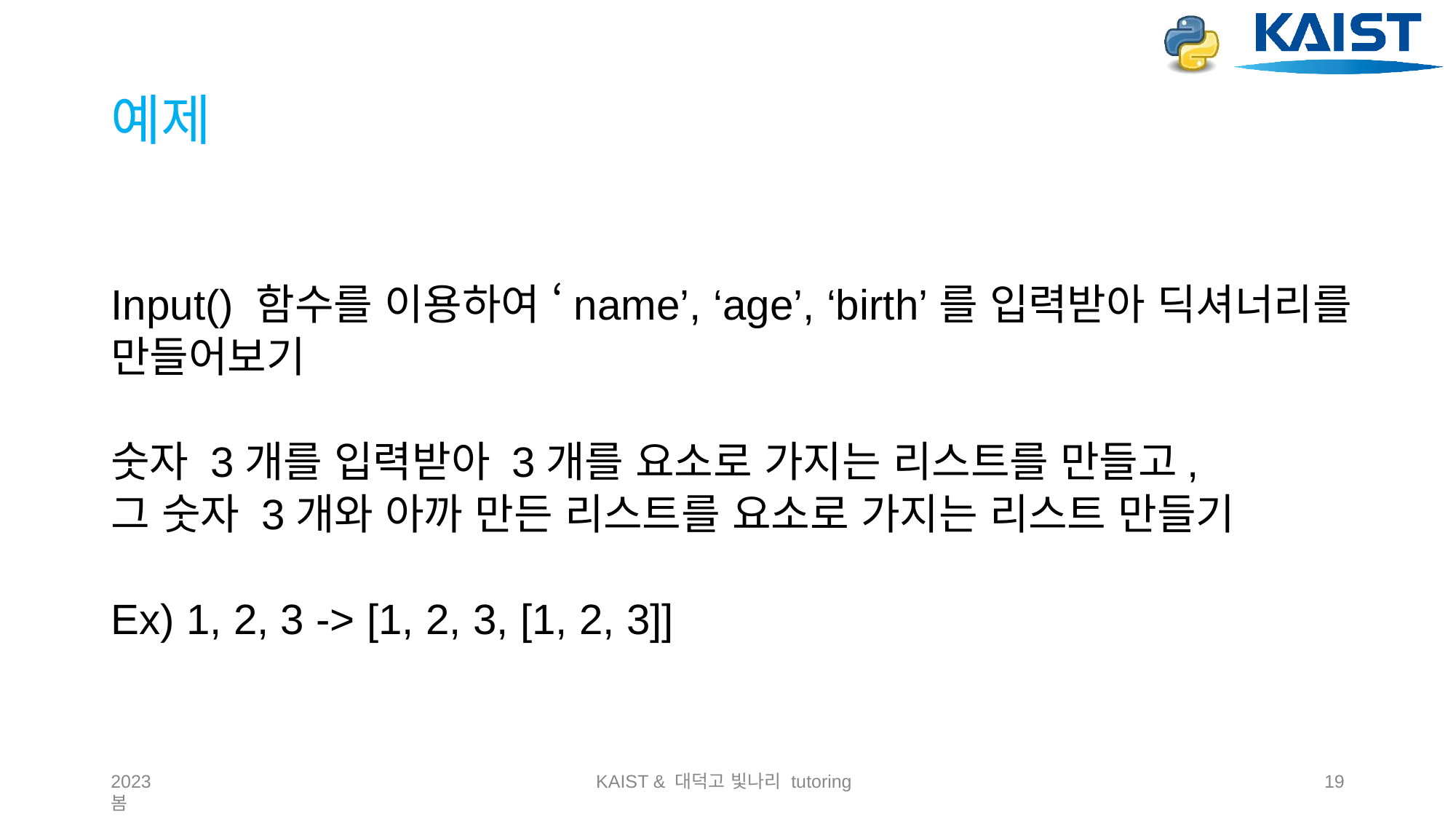

# 예제
Input() 함수를 이용하여 ‘name’, ‘age’, ‘birth’를 입력받아 딕셔너리를
만들어보기

숫자 3개를 입력받아 3개를 요소로 가지는 리스트를 만들고,
그 숫자 3개와 아까 만든 리스트를 요소로 가지는 리스트 만들기

Ex) 1, 2, 3 -> [1, 2, 3, [1, 2, 3]]
2023 봄
KAIST & 대덕고 빛나리 tutoring
19